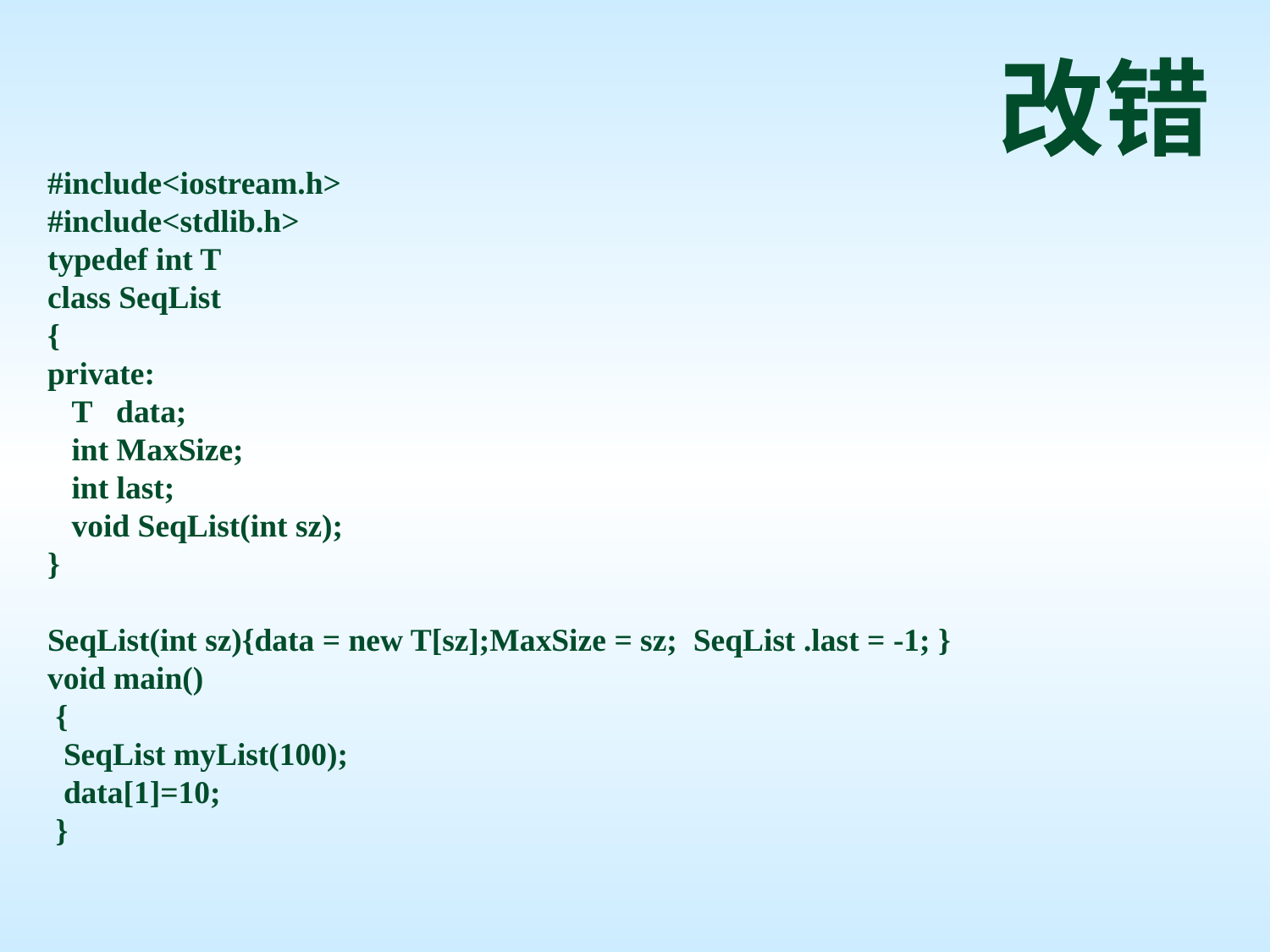

改错
#include<iostream.h>
#include<stdlib.h>
typedef int T
class SeqList
{
private:
   T   data;
   int MaxSize;
   int last;
   void SeqList(int sz);
}

SeqList(int sz){data = new T[sz];MaxSize = sz;  SeqList .last = -1; }
void main()
 {
  SeqList myList(100);
  data[1]=10;
 }